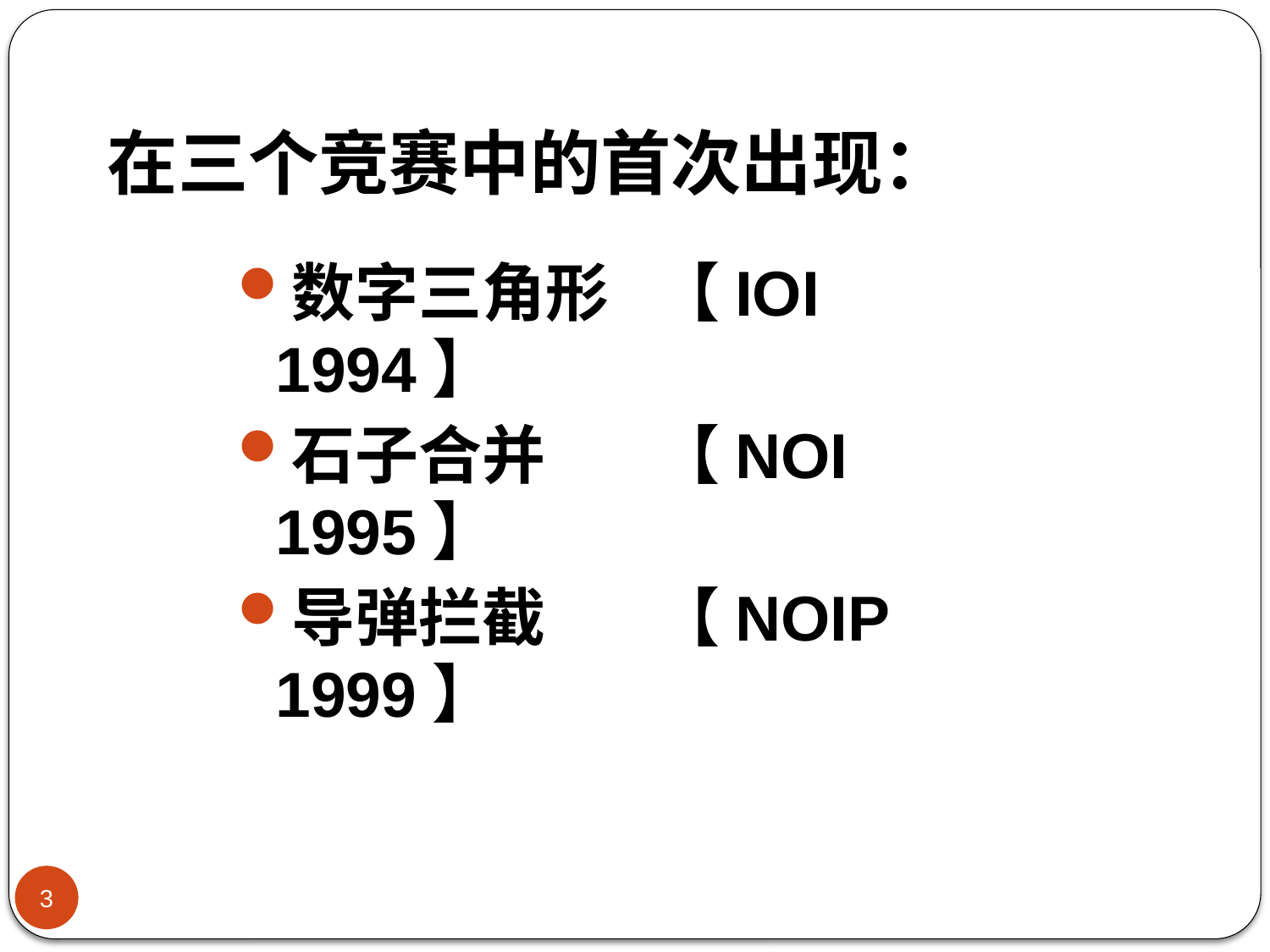

# 在三个竞赛中的首次出现：
数字三角形	【IOI 1994】
石子合并  	【NOI 1995】
导弹拦截  	【NOIP 1999】
3